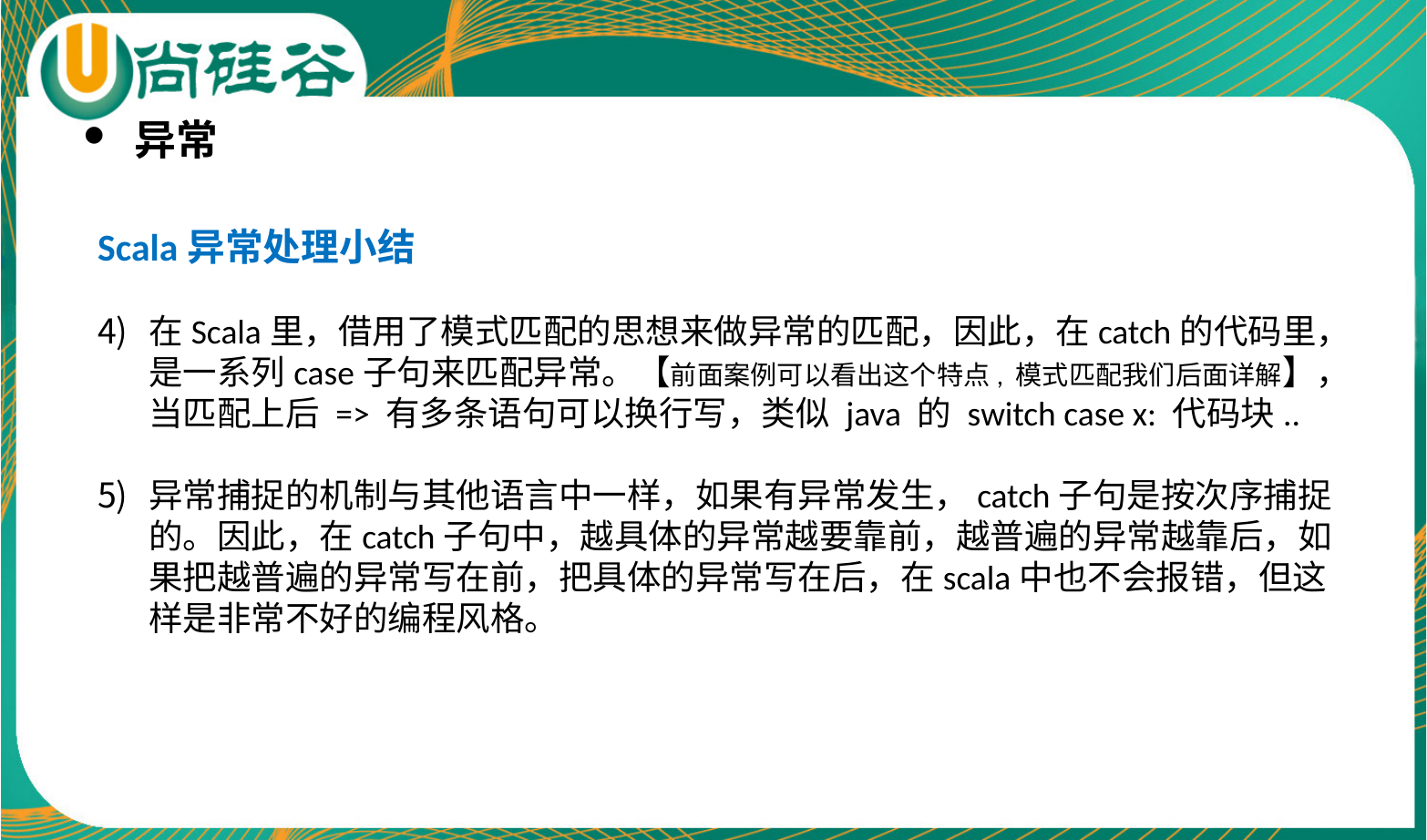

异常

Scala异常处理小结

在Scala里，借用了模式匹配的思想来做异常的匹配，因此，在catch的代码里，是一系列case子句来匹配异常。【前面案例可以看出这个特点, 模式匹配我们后面详解】，当匹配上后 => 有多条语句可以换行写，类似 java 的 switch case x: 代码块..

异常捕捉的机制与其他语言中一样，如果有异常发生，catch子句是按次序捕捉的。因此，在catch子句中，越具体的异常越要靠前，越普遍的异常越靠后，如果把越普遍的异常写在前，把具体的异常写在后，在scala中也不会报错，但这样是非常不好的编程风格。